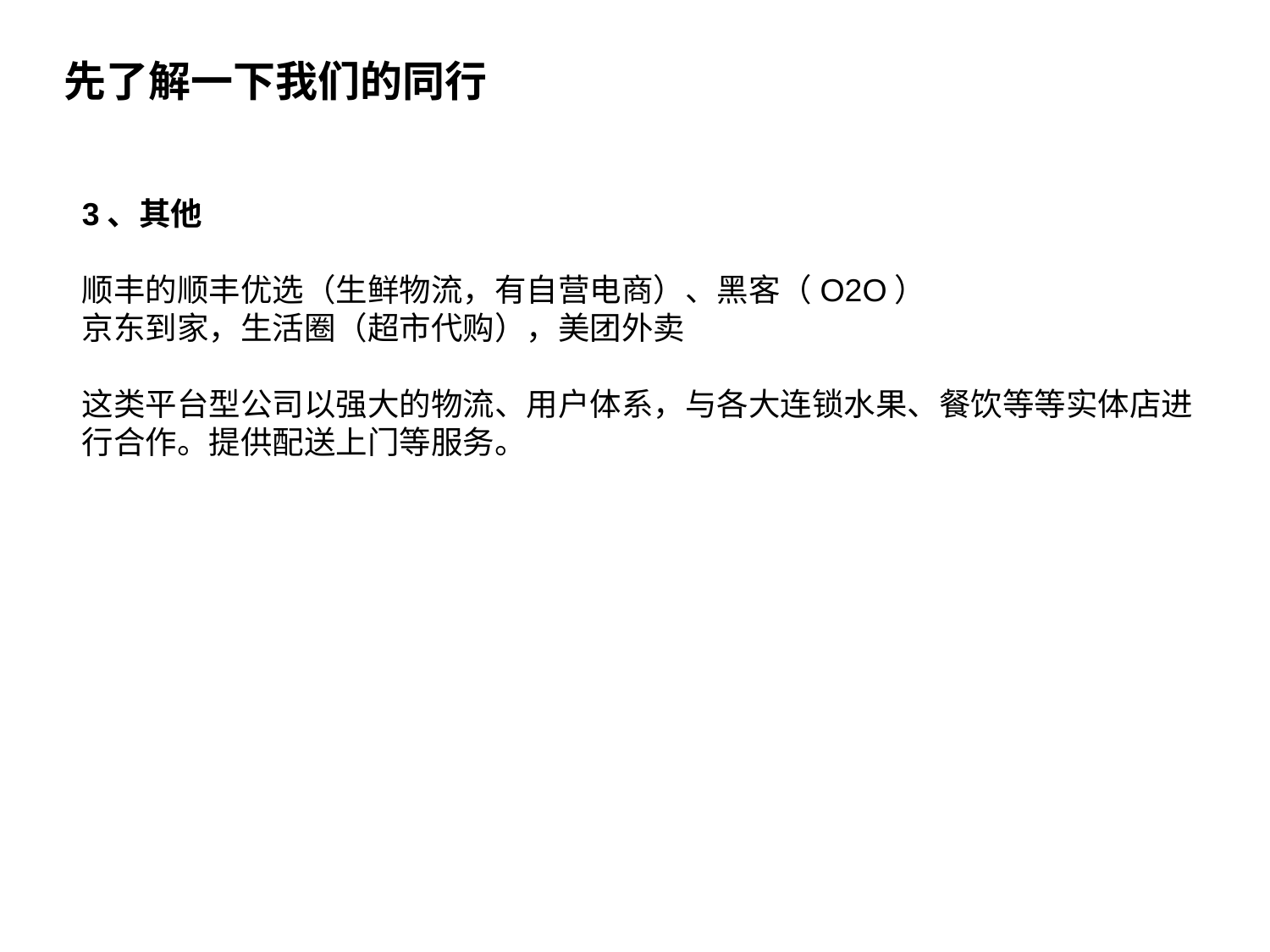

先了解一下我们的同行
3、其他

顺丰的顺丰优选（生鲜物流，有自营电商）、黑客（O2O）
京东到家，生活圈（超市代购），美团外卖

这类平台型公司以强大的物流、用户体系，与各大连锁水果、餐饮等等实体店进行合作。提供配送上门等服务。